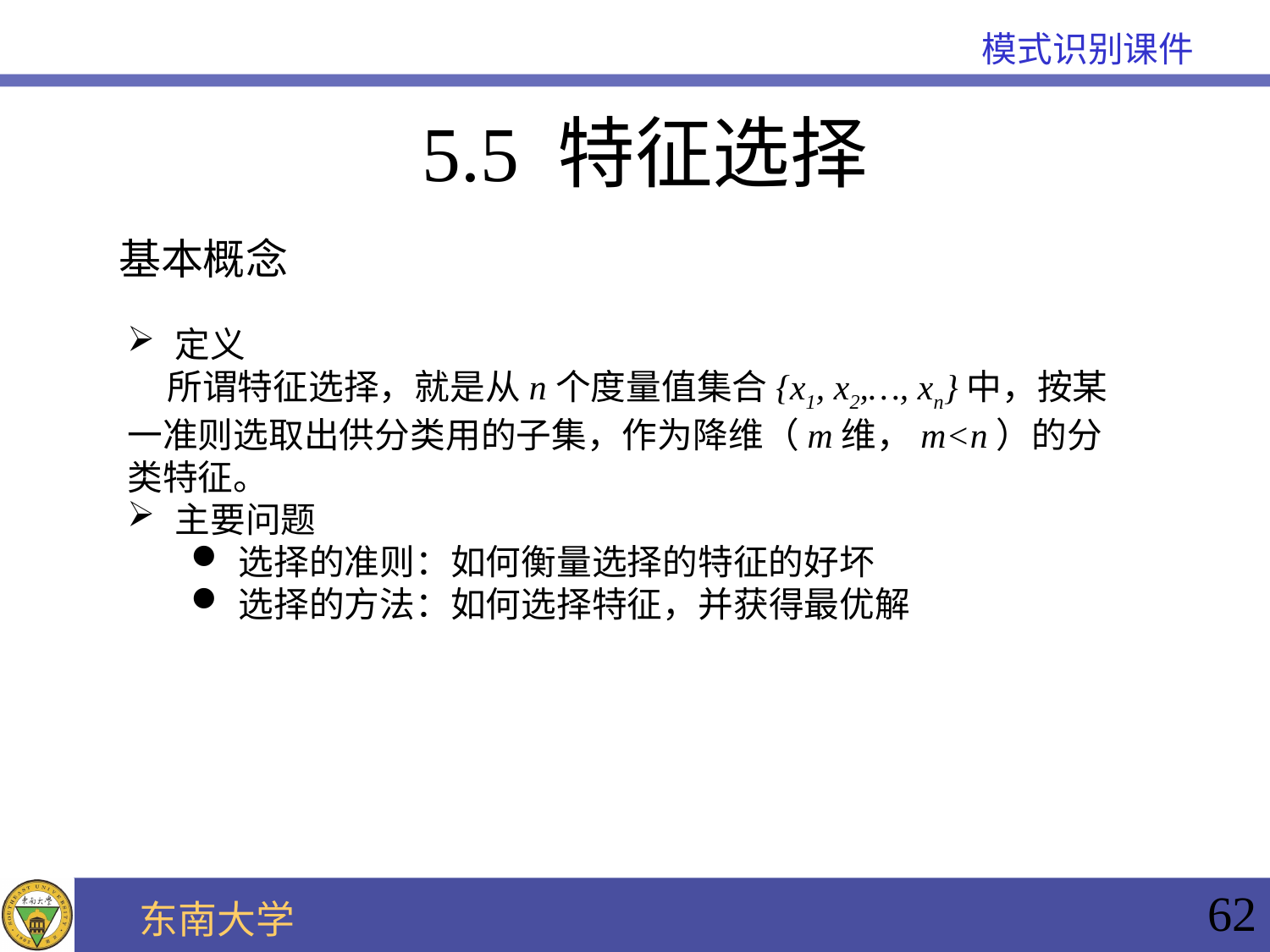

# 5.5 特征选择
基本概念
定义
    所谓特征选择，就是从n个度量值集合{x1, x2,…, xn}中，按某一准则选取出供分类用的子集，作为降维（m维，m<n）的分类特征。
主要问题
选择的准则：如何衡量选择的特征的好坏
选择的方法：如何选择特征，并获得最优解
62